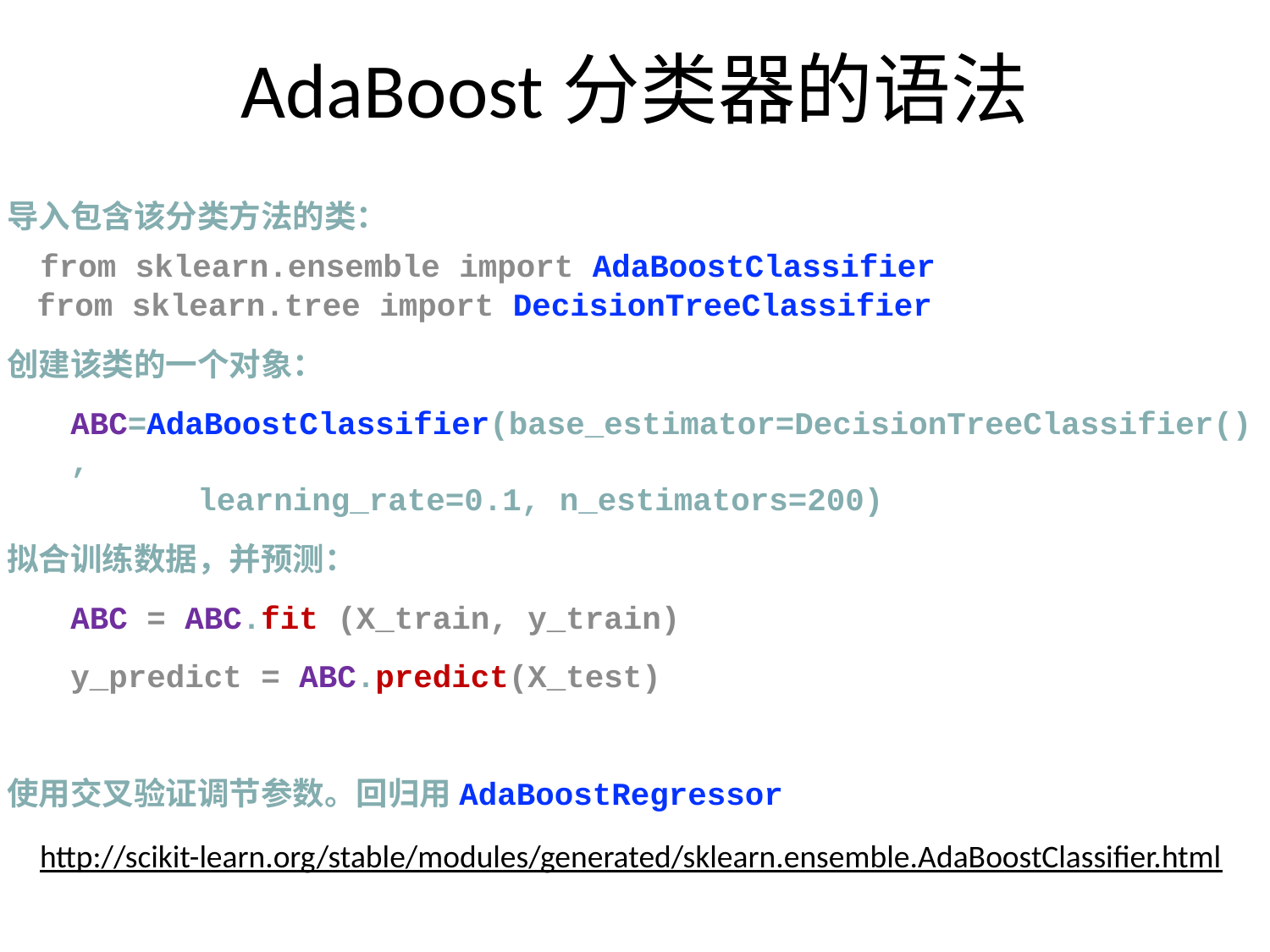

# AdaBoost分类器的语法
导入包含该分类方法的类：
   from sklearn.ensemble import AdaBoostClassifier
from sklearn.tree import DecisionTreeClassifier
创建该类的一个对象：
ABC=AdaBoostClassifier(base_estimator=DecisionTreeClassifier(),
learning_rate=0.1, n_estimators=200)
拟合训练数据，并预测：
ABC = ABC.fit (X_train, y_train)
y_predict = ABC.predict(X_test)

使用交叉验证调节参数。回归用AdaBoostRegressor
http://scikit-learn.org/stable/modules/generated/sklearn.ensemble.AdaBoostClassifier.html